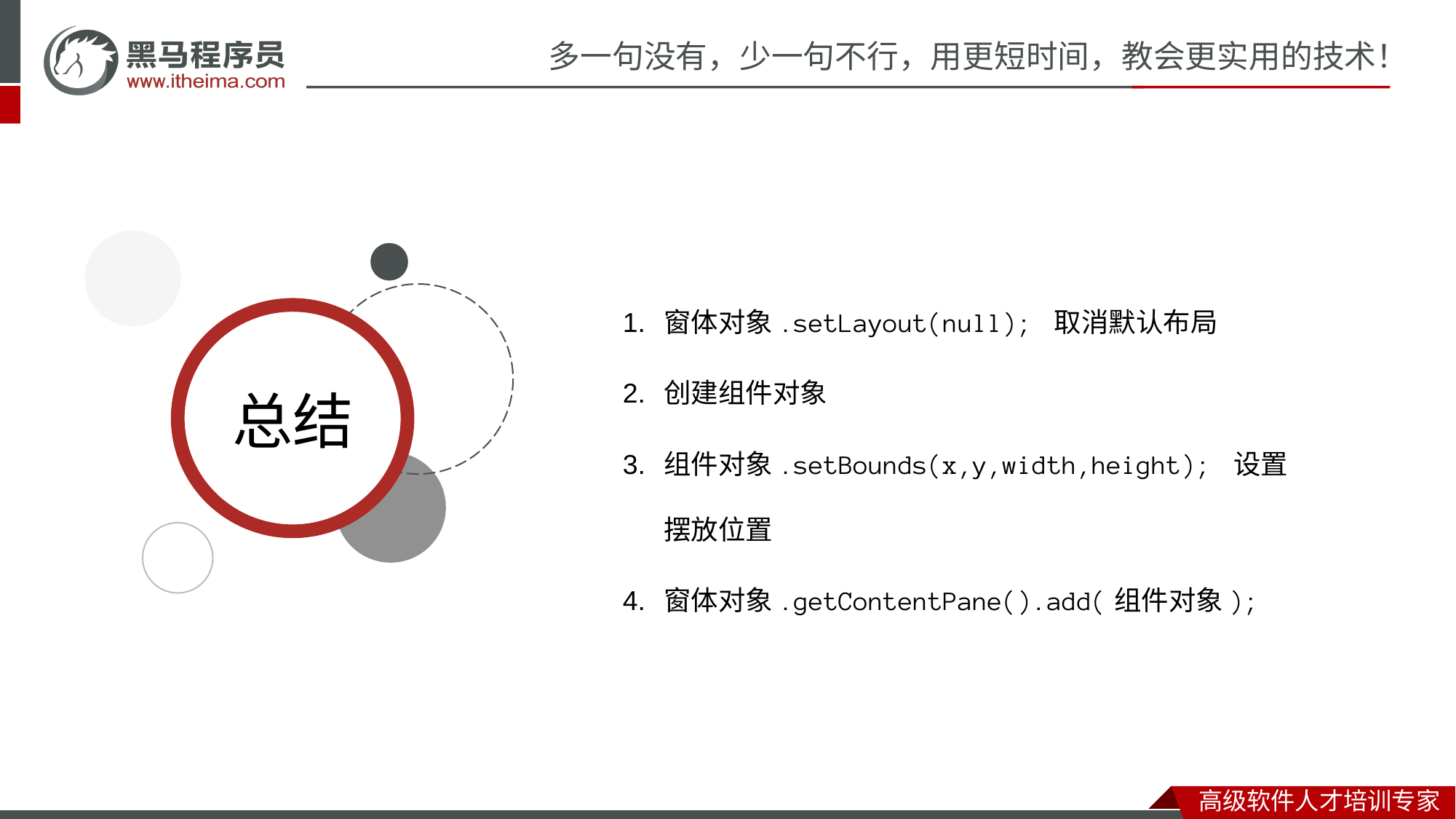

#

窗体对象.setLayout(null); 取消默认布局
创建组件对象
组件对象.setBounds(x,y,width,height); 设置摆放位置
窗体对象.getContentPane().add(组件对象);